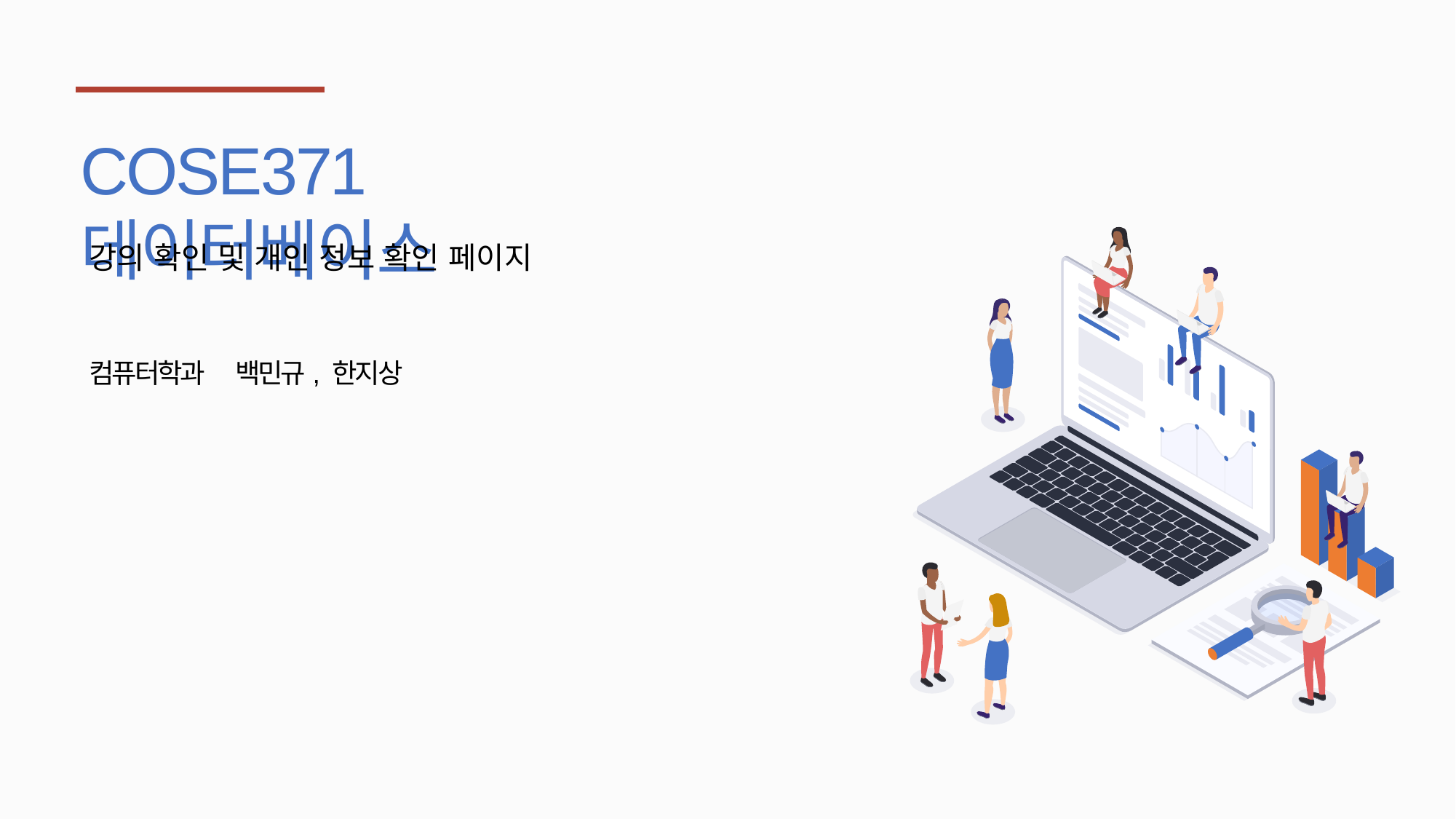

COSE371 데이터베이스

강의 확인 및 개인 정보 확인 페이지
컴퓨터학과      백민규, 한지상